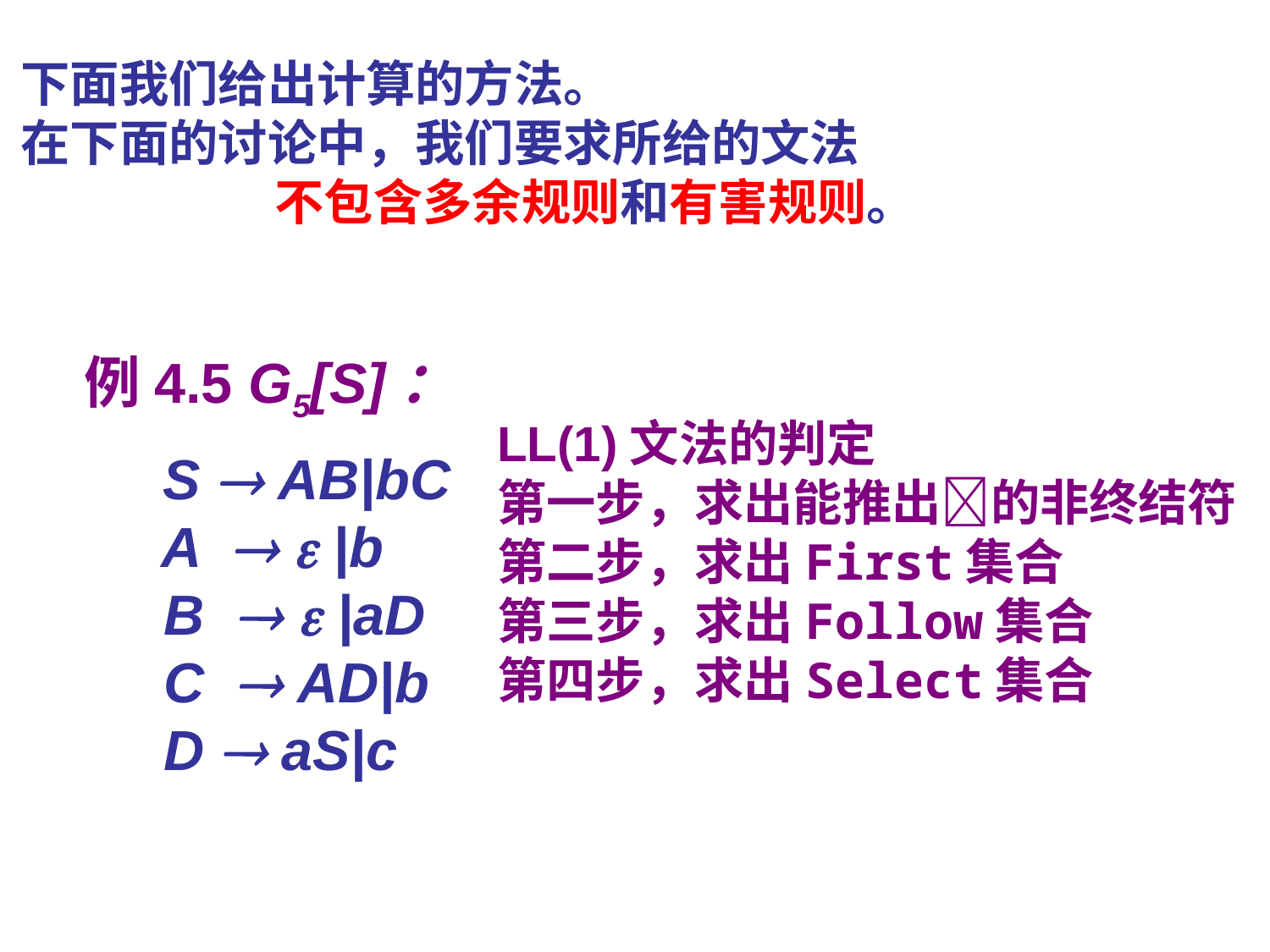

下面我们给出计算的方法。
在下面的讨论中，我们要求所给的文法
		不包含多余规则和有害规则。
例4.5 G5[S]：

           S → AB|bC	         	 A  → ε |b
	 B  → ε |aD
	 C  → AD|b
	 D → aS|c
LL(1)文法的判定
第一步，求出能推出ε的非终结符
第二步，求出First集合
第三步，求出Follow集合
第四步，求出Select集合